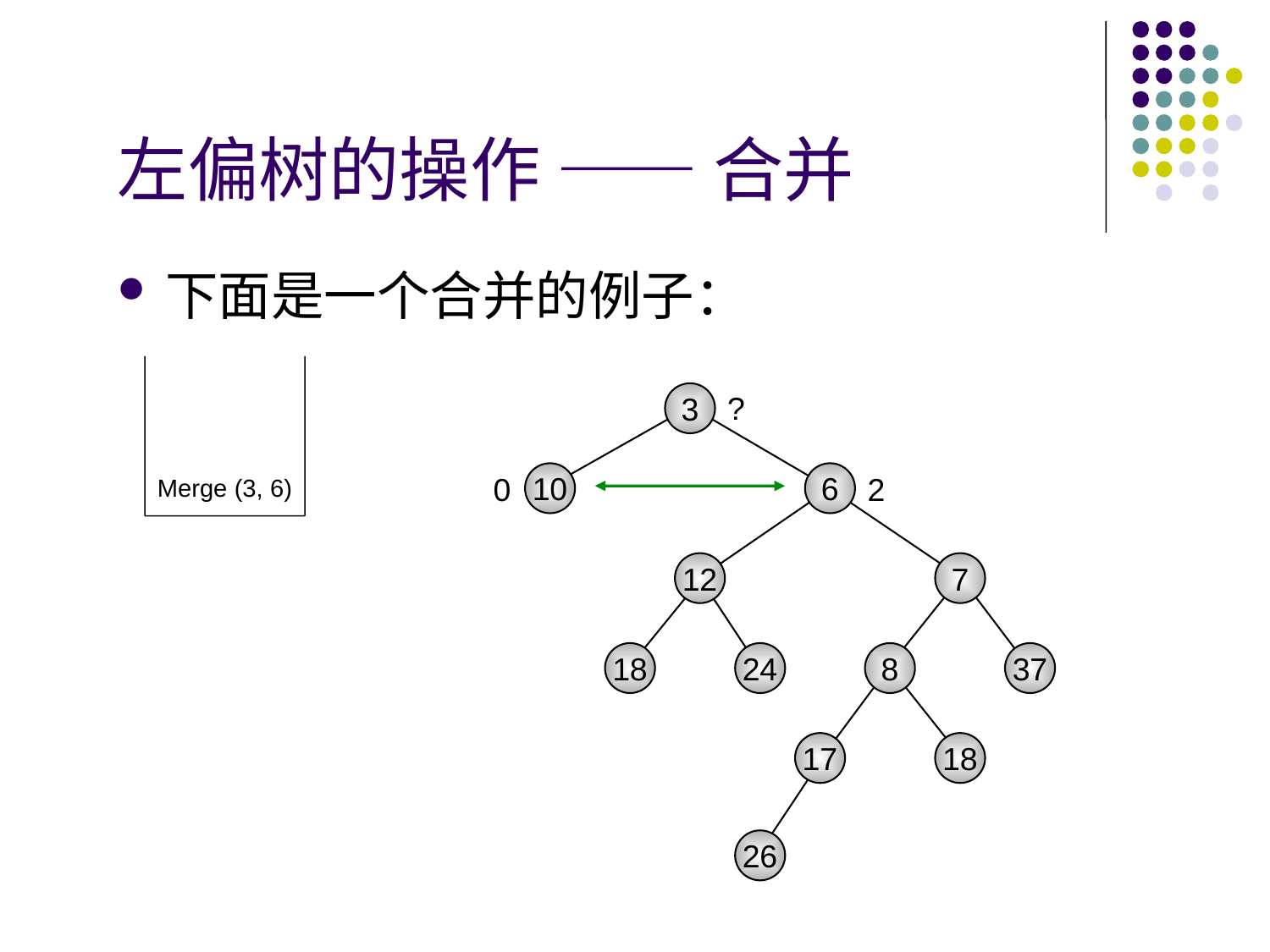

# 左偏树的操作 —— 合并
下面是一个合并的例子：

Merge (3, 6)

3

10
6

12
7

18
24
8
37

17
18

26
?
0
2

21